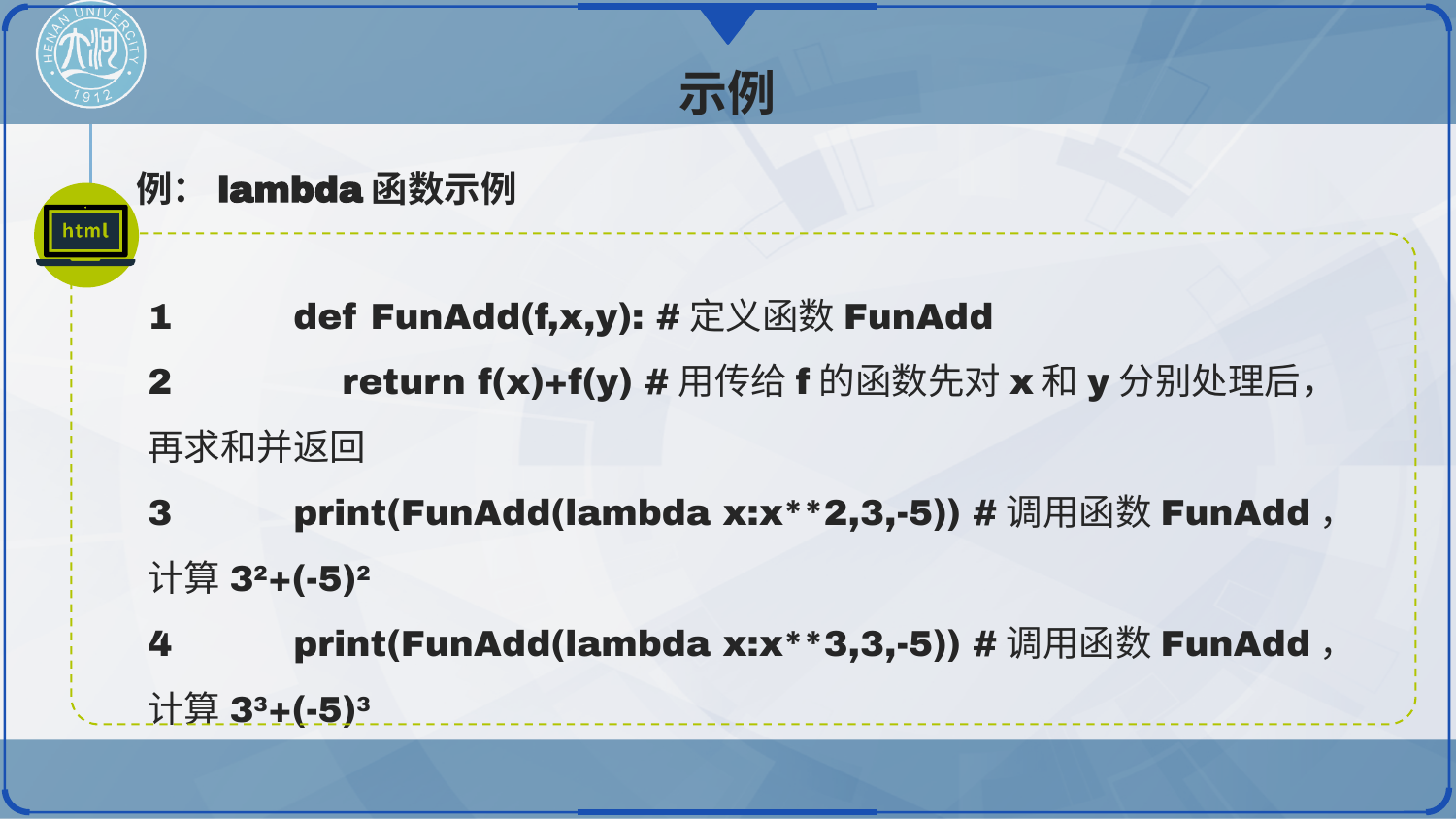

示例
例：lambda函数示例

1	def FunAdd(f,x,y): #定义函数FunAdd
2	    return f(x)+f(y) #用传给f的函数先对x和y分别处理后，再求和并返回
3	print(FunAdd(lambda x:x**2,3,-5)) #调用函数FunAdd，计算32+(-5)2
4	print(FunAdd(lambda x:x**3,3,-5)) #调用函数FunAdd，计算33+(-5)3